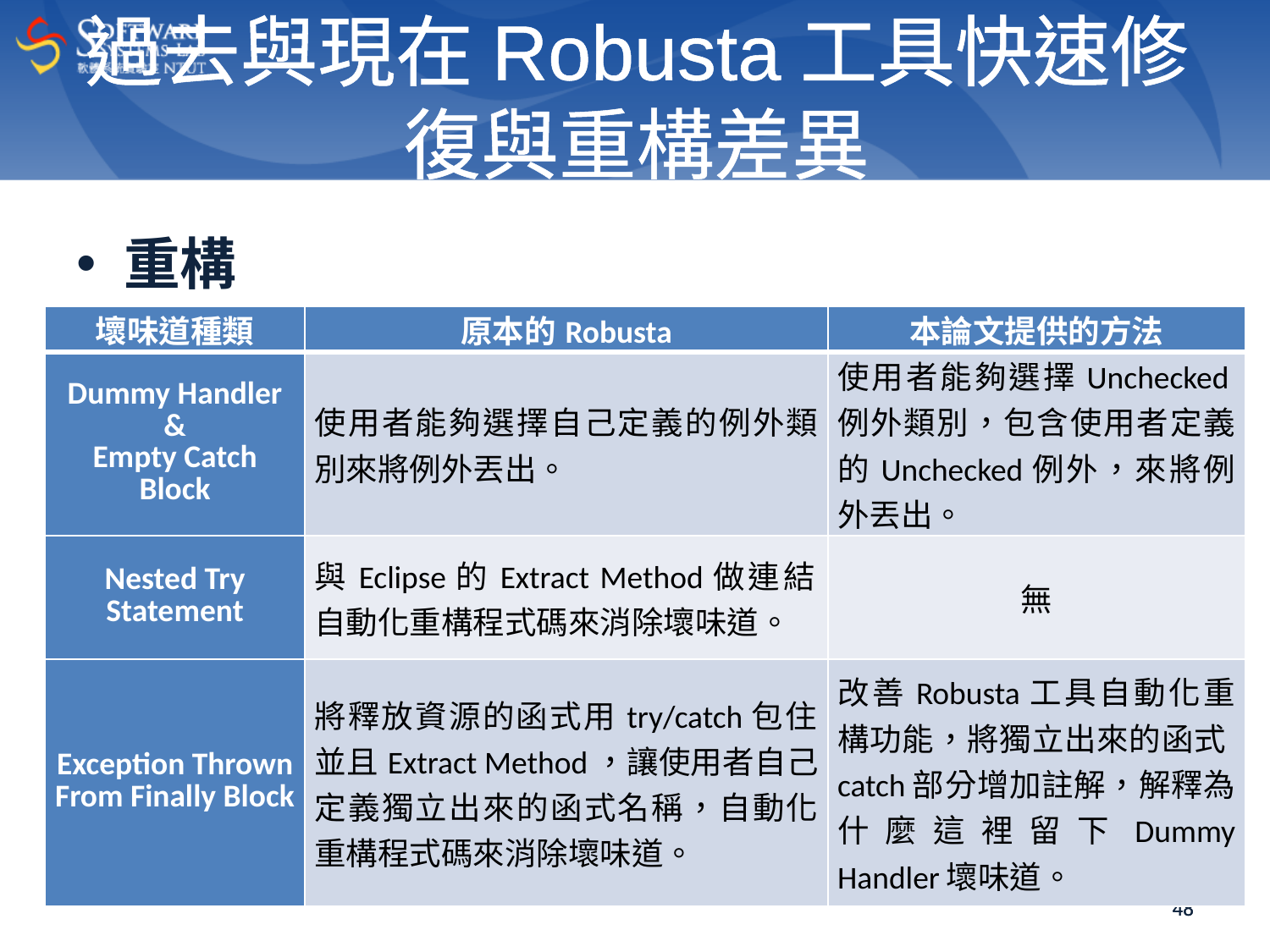

# 過去與現在Robusta工具快速修復與重構差異
重構
| 壞味道種類 | 原本的Robusta | 本論文提供的方法 |
| --- | --- | --- |
| Dummy Handler & Empty Catch Block | 使用者能夠選擇自己定義的例外類別來將例外丟出。 | 使用者能夠選擇Unchecked例外類別，包含使用者定義的Unchecked例外，來將例外丟出。 |
| Nested Try Statement | 與Eclipse的Extract Method做連結，自動化重構程式碼來消除壞味道。 | 無 |
| Exception Thrown From Finally Block | 將釋放資源的函式用try/catch包住，並且Extract Method，讓使用者自己定義獨立出來的函式名稱，自動化重構程式碼來消除壞味道。 | 改善Robusta工具自動化重構功能，將獨立出來的函式catch部分增加註解，解釋為什麼這裡留下Dummy Handler壞味道。 |
48
48